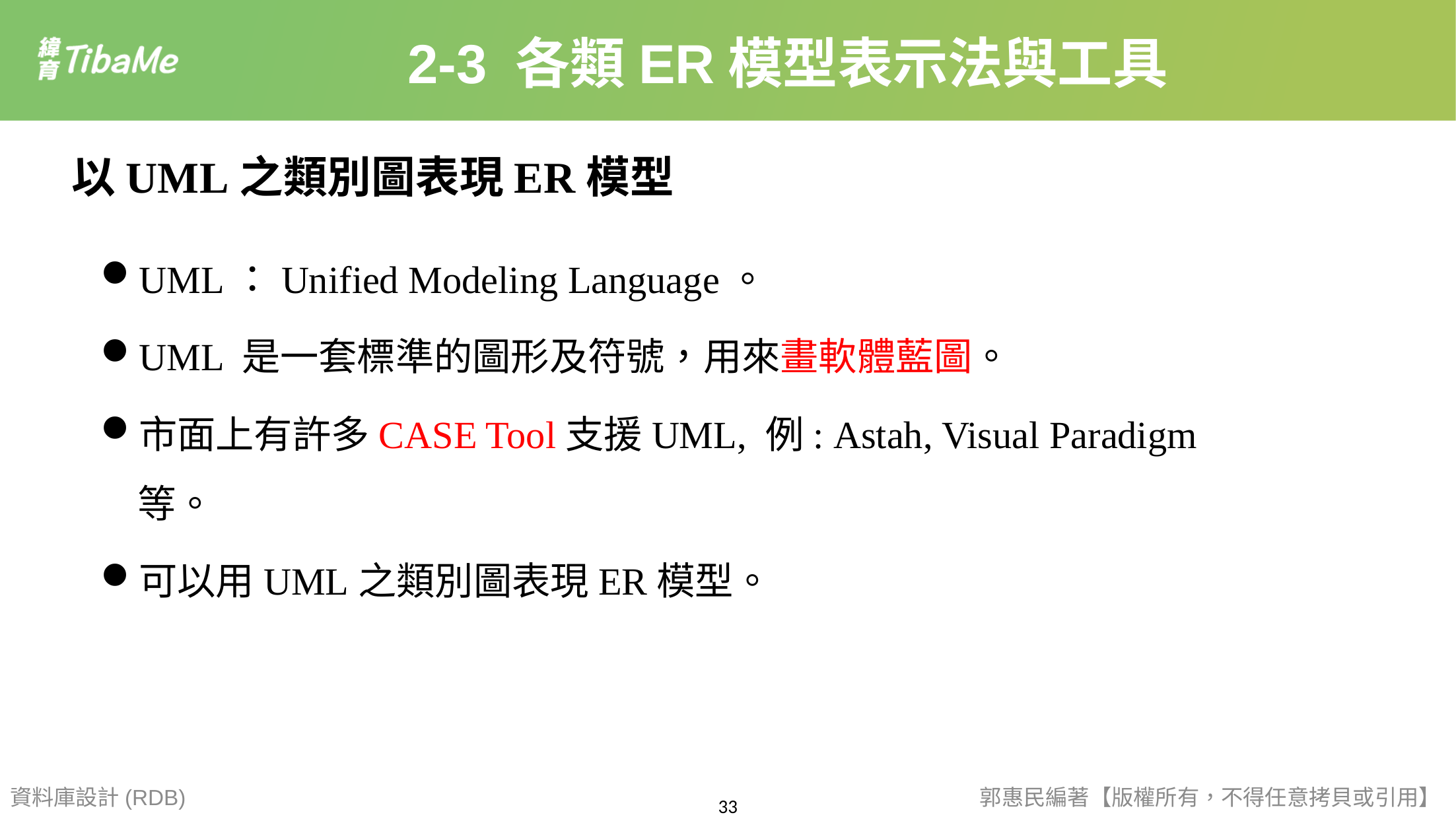

2-3 各類ER模型表示法與工具

以UML之類別圖表現ER模型
UML：Unified Modeling Language。
UML 是一套標準的圖形及符號，用來畫軟體藍圖。
市面上有許多CASE Tool支援UML, 例: Astah, Visual Paradigm 等。
可以用UML之類別圖表現ER模型。
資料庫設計(RDB)
郭惠民編著【版權所有，不得任意拷貝或引用】